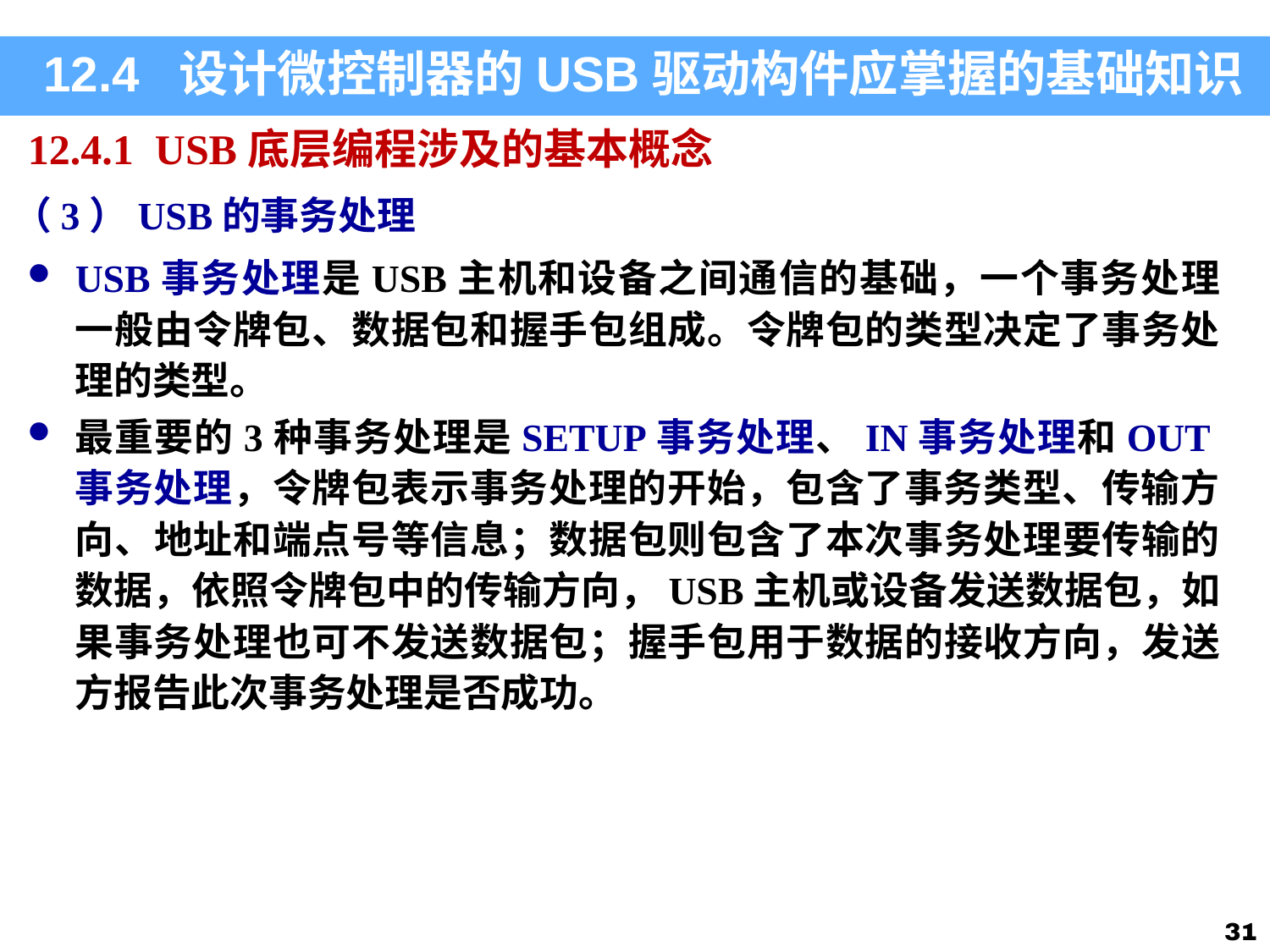

12.4  设计微控制器的USB驱动构件应掌握的基础知识
12.4.1  USB底层编程涉及的基本概念
（3）USB的事务处理
USB事务处理是USB主机和设备之间通信的基础，一个事务处理一般由令牌包、数据包和握手包组成。令牌包的类型决定了事务处理的类型。
最重要的3种事务处理是SETUP事务处理、IN事务处理和OUT事务处理，令牌包表示事务处理的开始，包含了事务类型、传输方向、地址和端点号等信息；数据包则包含了本次事务处理要传输的数据，依照令牌包中的传输方向，USB主机或设备发送数据包，如果事务处理也可不发送数据包；握手包用于数据的接收方向，发送方报告此次事务处理是否成功。

31